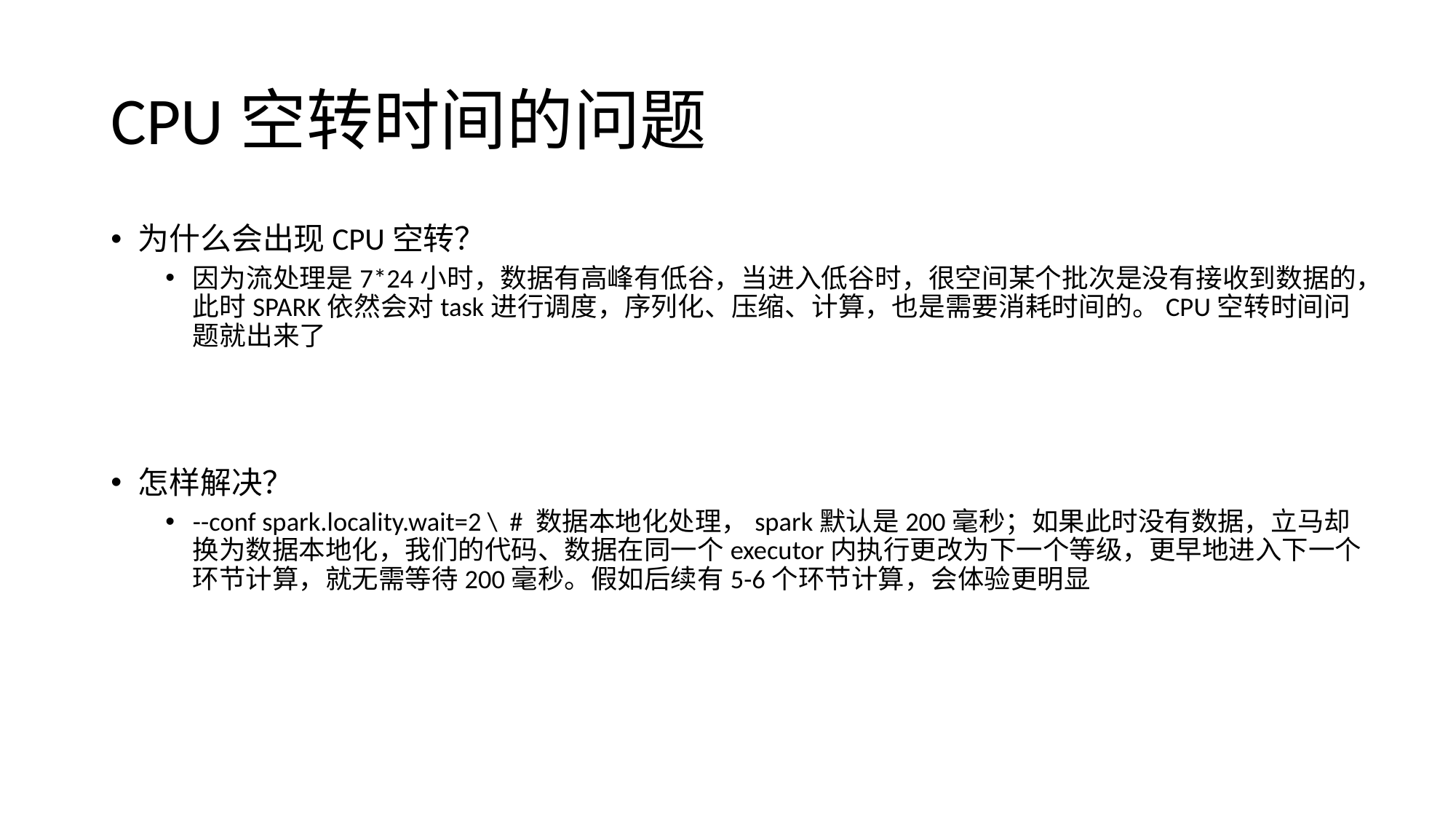

# CPU空转时间的问题
为什么会出现CPU空转？
因为流处理是7*24小时，数据有高峰有低谷，当进入低谷时，很空间某个批次是没有接收到数据的，此时SPARK依然会对task进行调度，序列化、压缩、计算，也是需要消耗时间的。CPU空转时间问题就出来了

怎样解决？
--conf spark.locality.wait=2 \  # 数据本地化处理，spark默认是200毫秒；如果此时没有数据，立马却换为数据本地化，我们的代码、数据在同一个executor内执行更改为下一个等级，更早地进入下一个环节计算，就无需等待200毫秒。假如后续有5-6个环节计算，会体验更明显